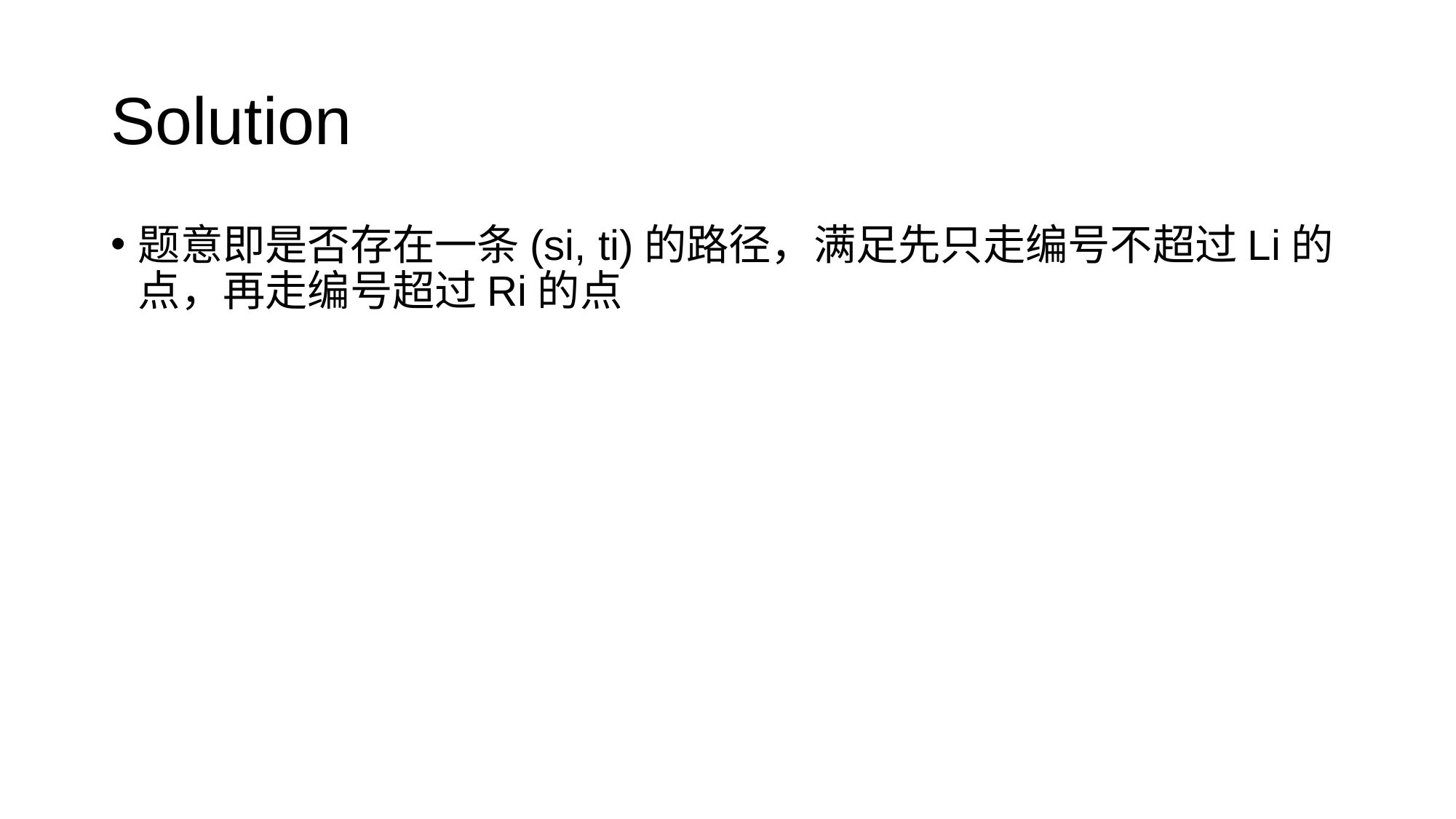

# Solution
题意即是否存在一条(si, ti)的路径，满足先只走编号不超过Li的点，再走编号超过Ri的点